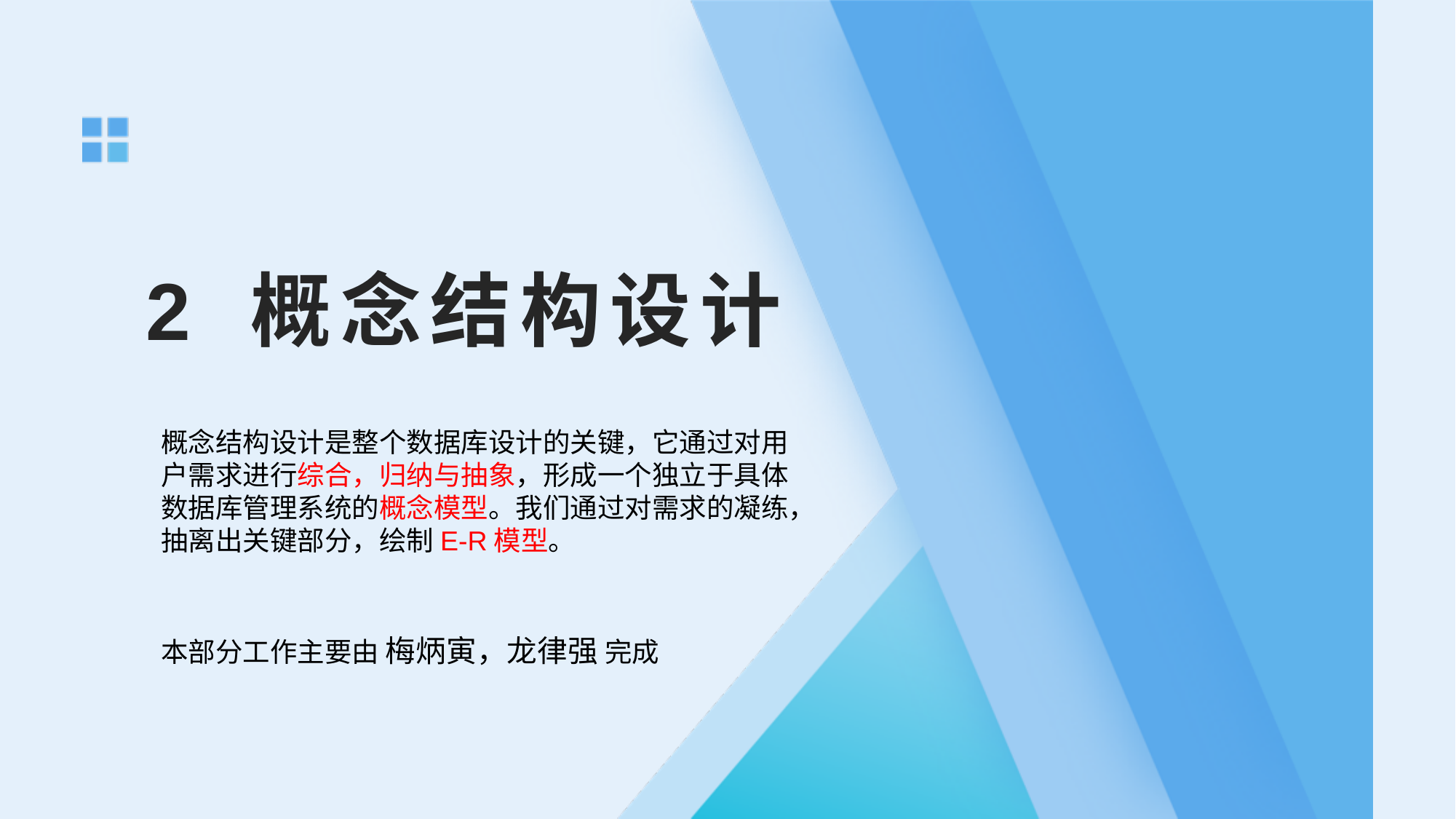

2 概念结构设计
概念结构设计是整个数据库设计的关键，它通过对用户需求进行综合，归纳与抽象，形成一个独立于具体数据库管理系统的概念模型。我们通过对需求的凝练，抽离出关键部分，绘制E-R模型。
本部分工作主要由 梅炳寅，龙律强 完成